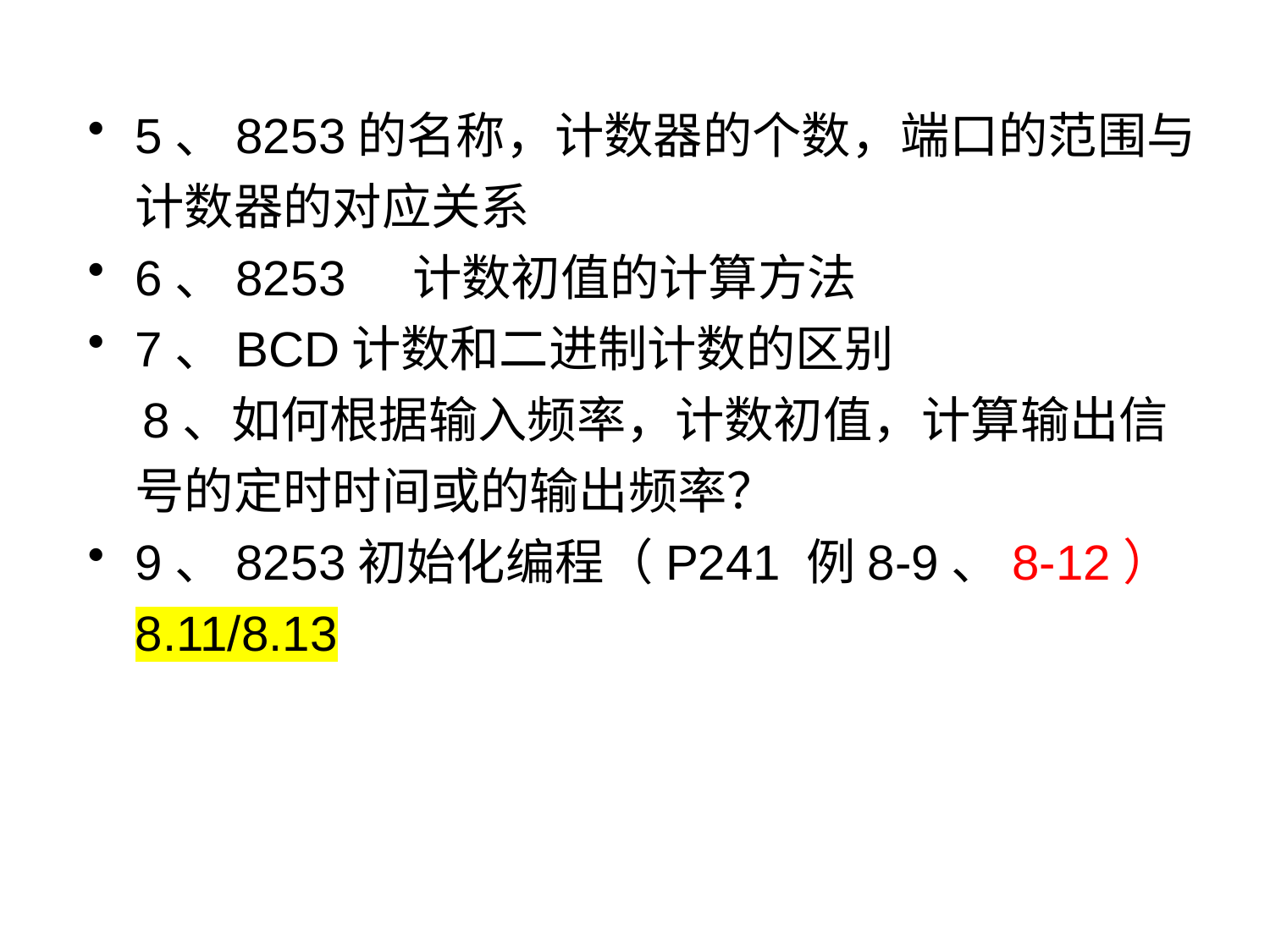

5、8253的名称，计数器的个数，端口的范围与计数器的对应关系
6、8253    计数初值的计算方法
7、BCD计数和二进制计数的区别
    8、如何根据输入频率，计数初值，计算输出信号的定时时间或的输出频率？
9、8253初始化编程（P241 例8-9、8-12）8.11/8.13